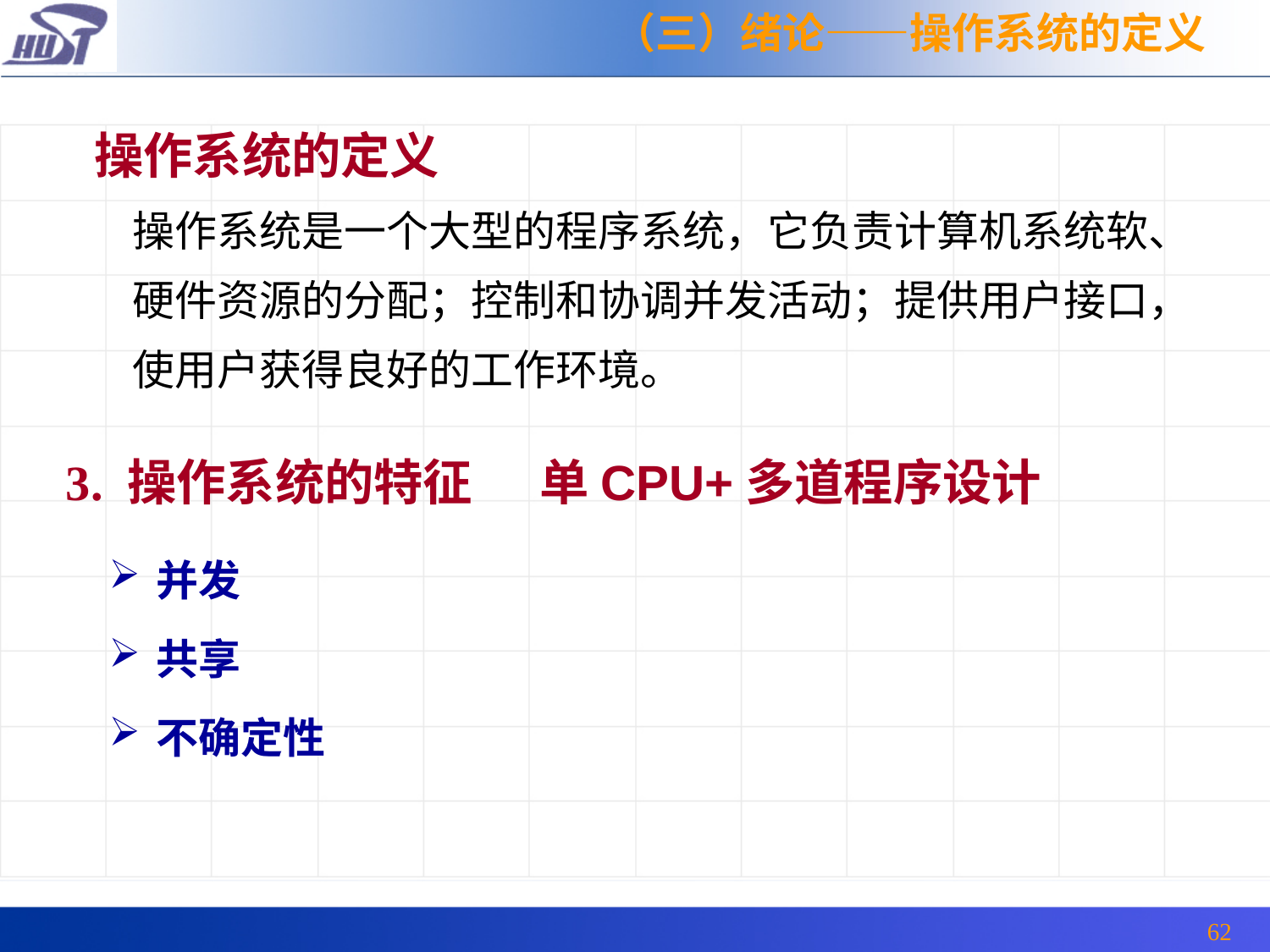

（三）绪论——操作系统的定义
操作系统的定义
操作系统是一个大型的程序系统，它负责计算机系统软、
硬件资源的分配；控制和协调并发活动；提供用户接口，
使用户获得良好的工作环境。
3. 操作系统的特征      单CPU+多道程序设计
并发
共享
不确定性

62